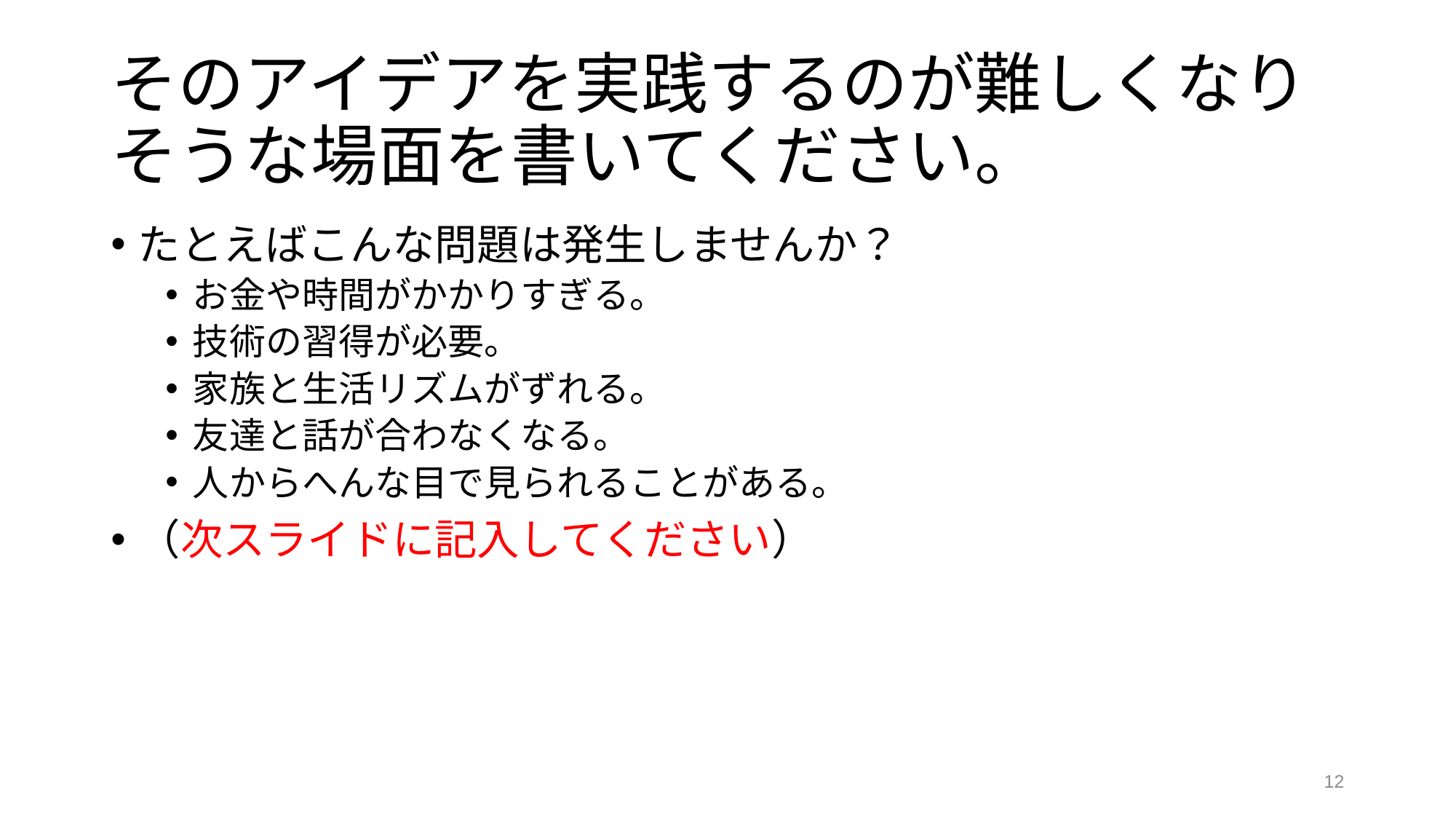

# そのアイデアを実践するのが難しくなりそうな場面を書いてください。
たとえばこんな問題は発生しませんか？
お金や時間がかかりすぎる。
技術の習得が必要。
家族と生活リズムがずれる。
友達と話が合わなくなる。
人からへんな目で見られることがある。
（次スライドに記入してください）

12